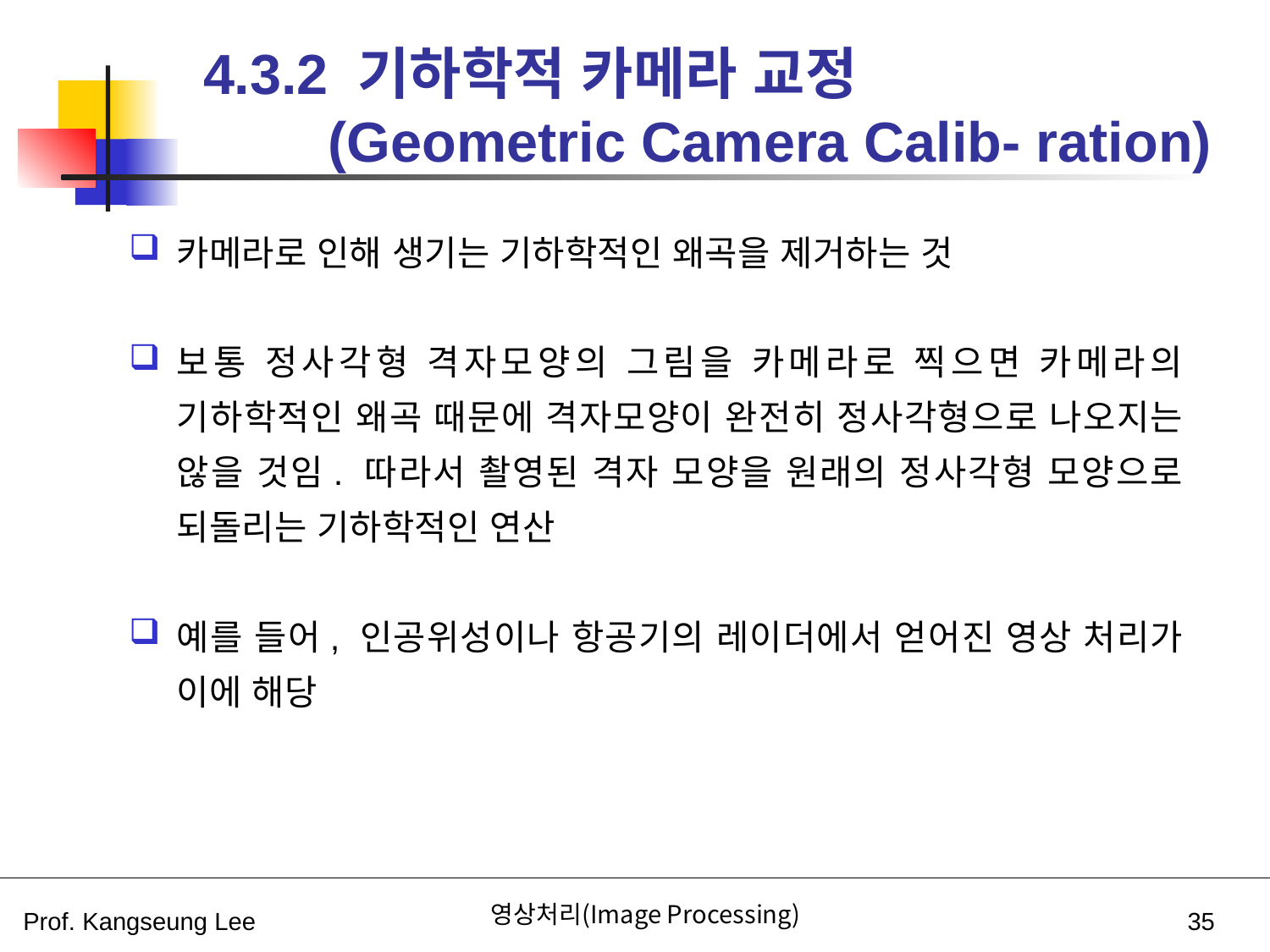

# 4.3.2 기하학적 카메라 교정 (Geometric Camera Calib- ration)
카메라로 인해 생기는 기하학적인 왜곡을 제거하는 것
보통 정사각형 격자모양의 그림을 카메라로 찍으면 카메라의 기하학적인 왜곡 때문에 격자모양이 완전히 정사각형으로 나오지는 않을 것임. 따라서 촬영된 격자 모양을 원래의 정사각형 모양으로 되돌리는 기하학적인 연산
예를 들어, 인공위성이나 항공기의 레이더에서 얻어진 영상 처리가 이에 해당
영상처리(Image Processing)
35